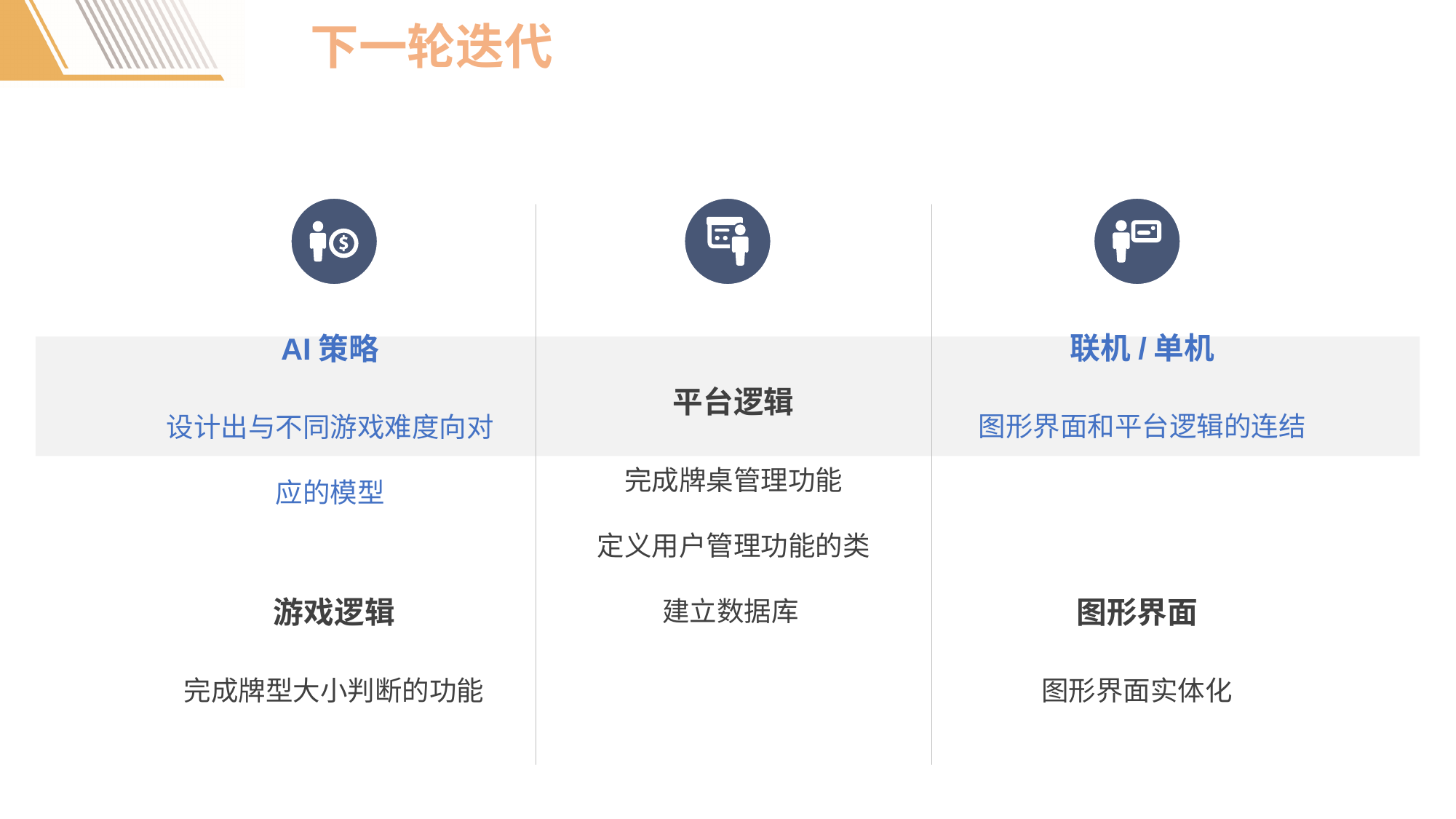

下一轮迭代

平台逻辑
完成牌桌管理功能
定义用户管理功能的类
建立数据库
游戏逻辑
完成牌型大小判断的功能
图形界面
图形界面实体化
联机/单机
AI策略
图形界面和平台逻辑的连结
设计出与不同游戏难度向对应的模型